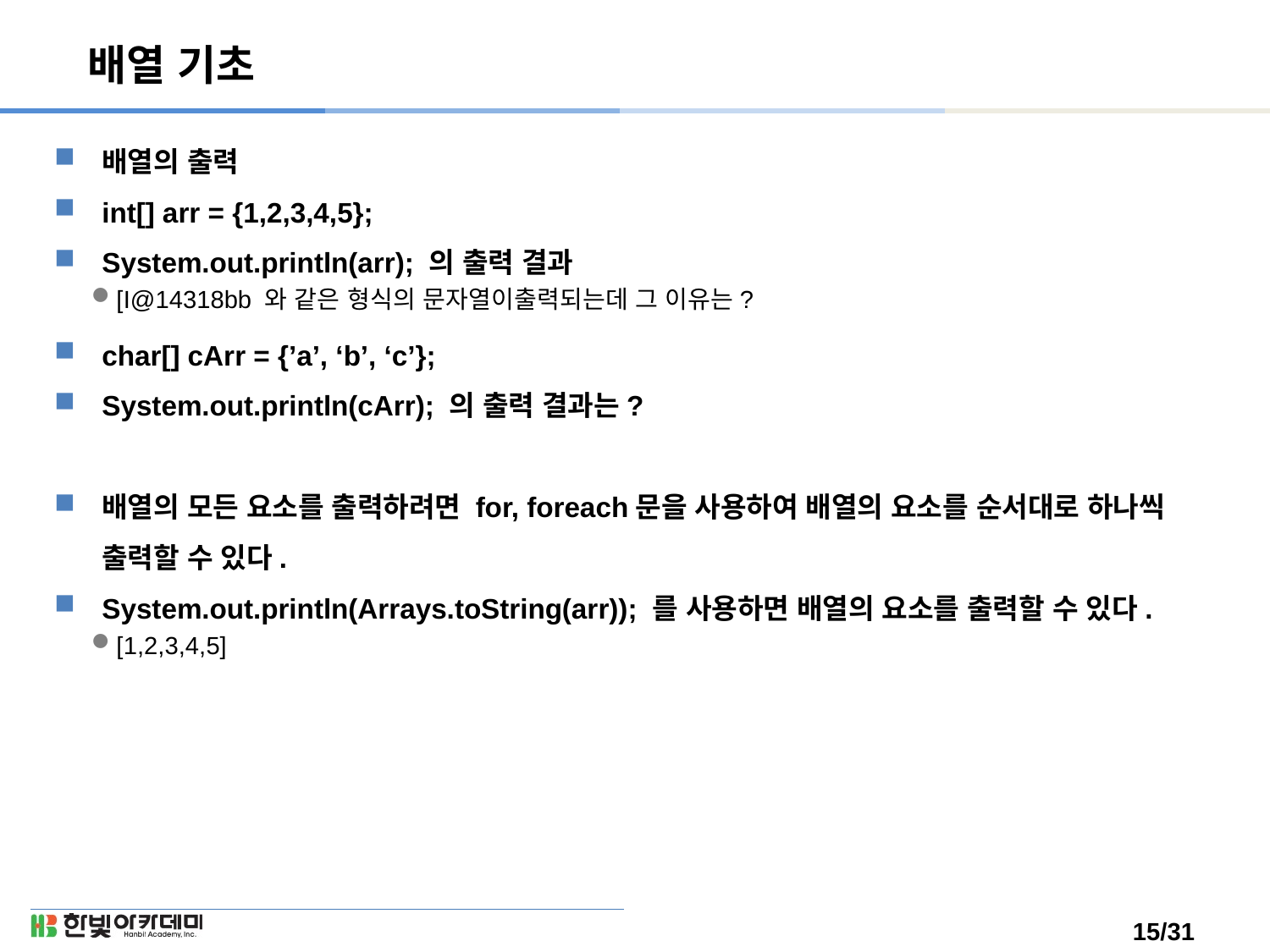

# 배열 기초
배열의 출력
int[] arr = {1,2,3,4,5};
System.out.println(arr); 의 출력 결과
[I@14318bb 와 같은 형식의 문자열이출력되는데 그 이유는?
char[] cArr = {’a’, ‘b’, ‘c’};
System.out.println(cArr); 의 출력 결과는?

배열의 모든 요소를 출력하려면 for, foreach문을 사용하여 배열의 요소를 순서대로 하나씩 출력할 수 있다.
System.out.println(Arrays.toString(arr)); 를 사용하면 배열의 요소를 출력할 수 있다.
[1,2,3,4,5]